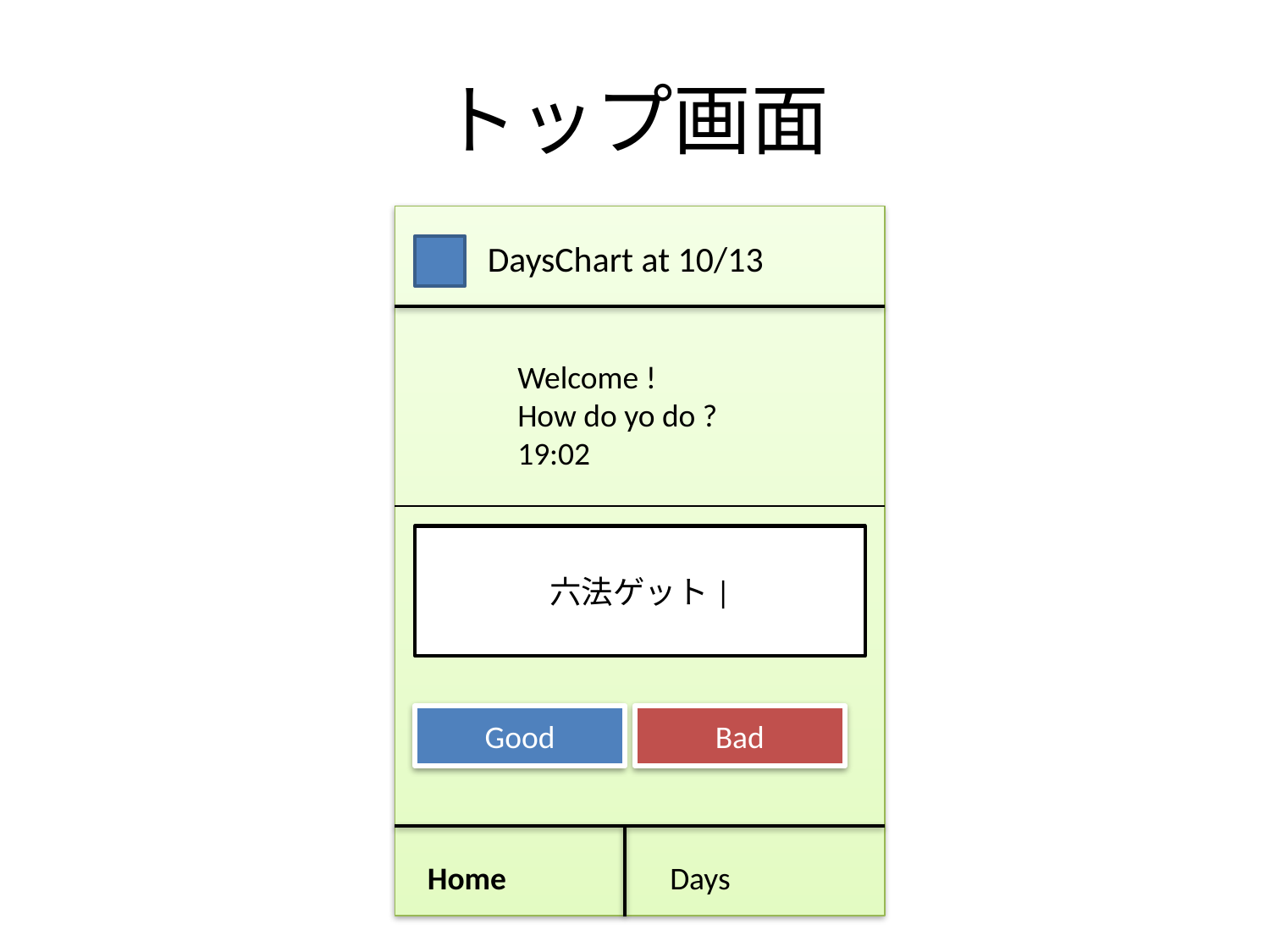

# トップ画面

DaysChart at 10/13

Home
Days
Welcome !
How do yo do ?
19:02
六法ゲット|
Good
Bad